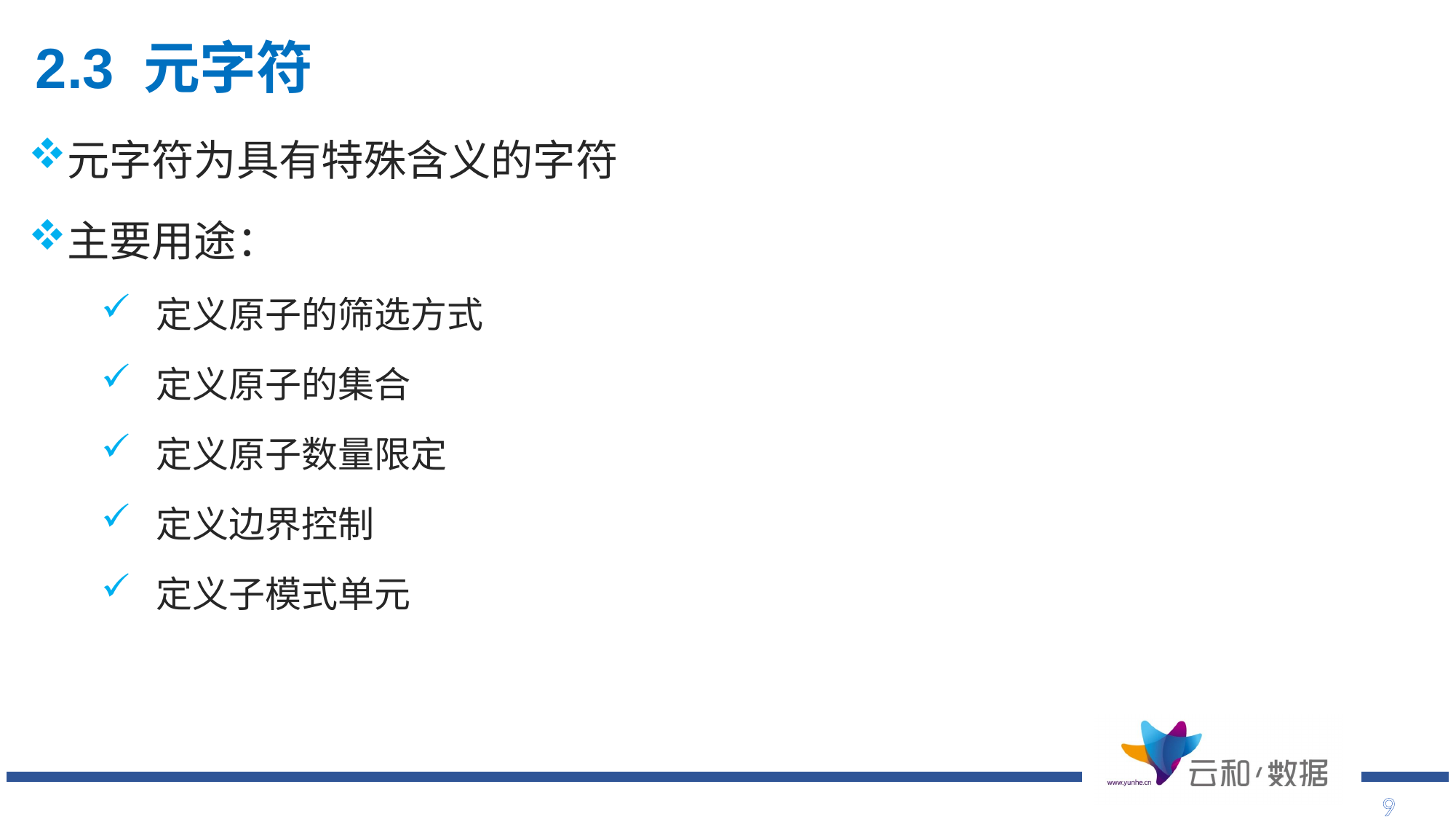

# 2.3 元字符
元字符为具有特殊含义的字符
主要用途：
定义原子的筛选方式
定义原子的集合
定义原子数量限定
定义边界控制
定义子模式单元